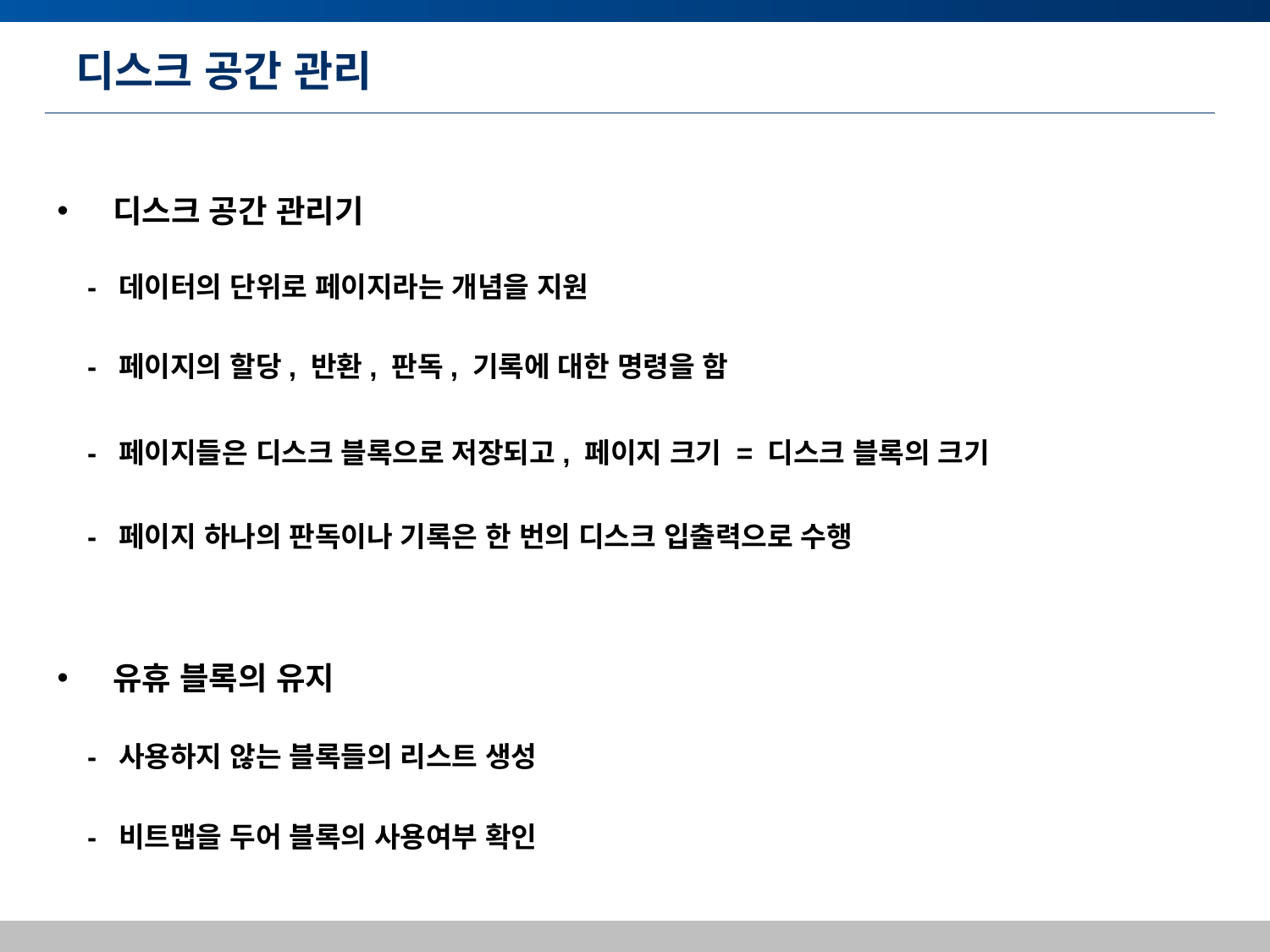

# 디스크 공간 관리
  디스크 공간 관리기
-  데이터의 단위로 페이지라는 개념을 지원
-  페이지의 할당, 반환, 판독, 기록에 대한 명령을 함
-  페이지들은 디스크 블록으로 저장되고, 페이지 크기 = 디스크 블록의 크기
-  페이지 하나의 판독이나 기록은 한 번의 디스크 입출력으로 수행
  유휴 블록의 유지
-  사용하지 않는 블록들의 리스트 생성
-  비트맵을 두어 블록의 사용여부 확인